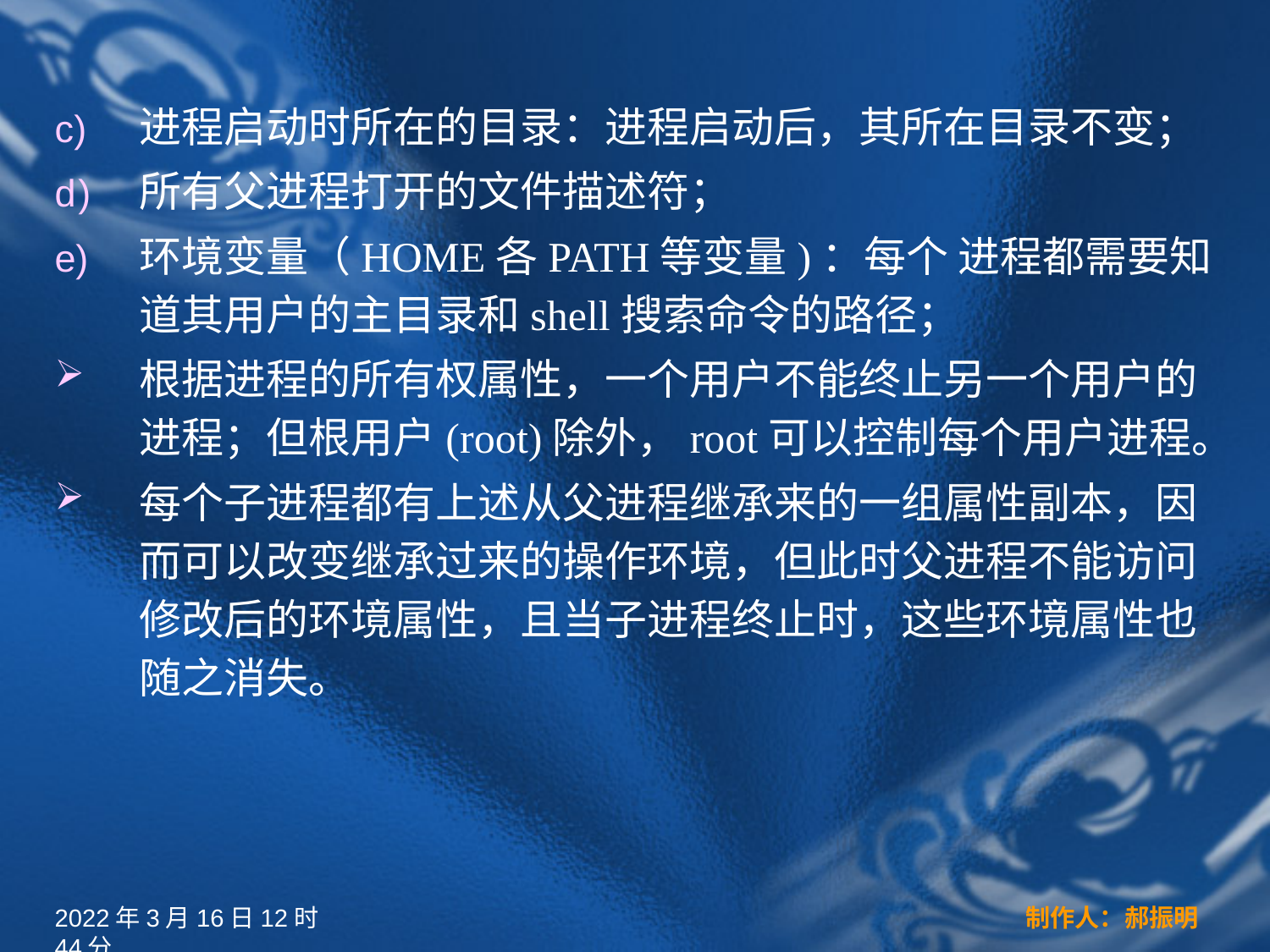

进程启动时所在的目录：进程启动后，其所在目录不变；
所有父进程打开的文件描述符；
环境变量（HOME各PATH等变量)：每个 进程都需要知道其用户的主目录和shell搜索命令的路径；
根据进程的所有权属性，一个用户不能终止另一个用户的进程；但根用户(root)除外，root可以控制每个用户进程。
每个子进程都有上述从父进程继承来的一组属性副本，因而可以改变继承过来的操作环境，但此时父进程不能访问修改后的环境属性，且当子进程终止时，这些环境属性也随之消失。

2022年3月16日12时44分
制作人：郝振明